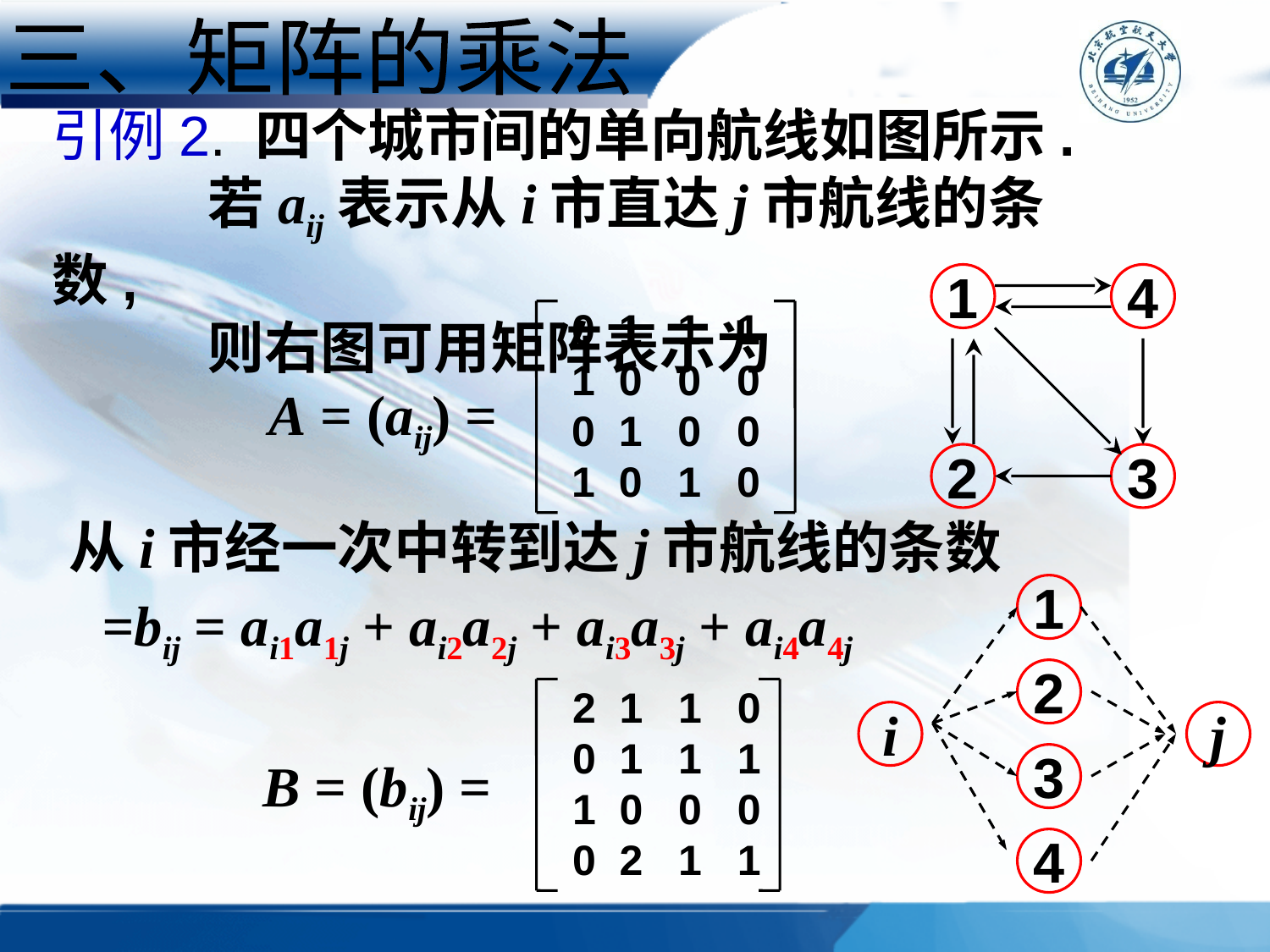

三、矩阵的乘法
引例2. 四个城市间的单向航线如图所示.
           若aij表示从i市直达j市航线的条数,
           则右图可用矩阵表示为
1
4

2
3

0  1   1   1
1  0   0   0
0  1   0   0
1  0   1   0

A = (aij) =

从i市经一次中转到达j市航线的条数
1

2

i
j

3
4
=bij = ai1a1j + ai2a2j + ai3a3j + ai4a4j
2  1   1   0
0  1   1   1
1  0   0   0
0  2   1   1

B = (bij) =